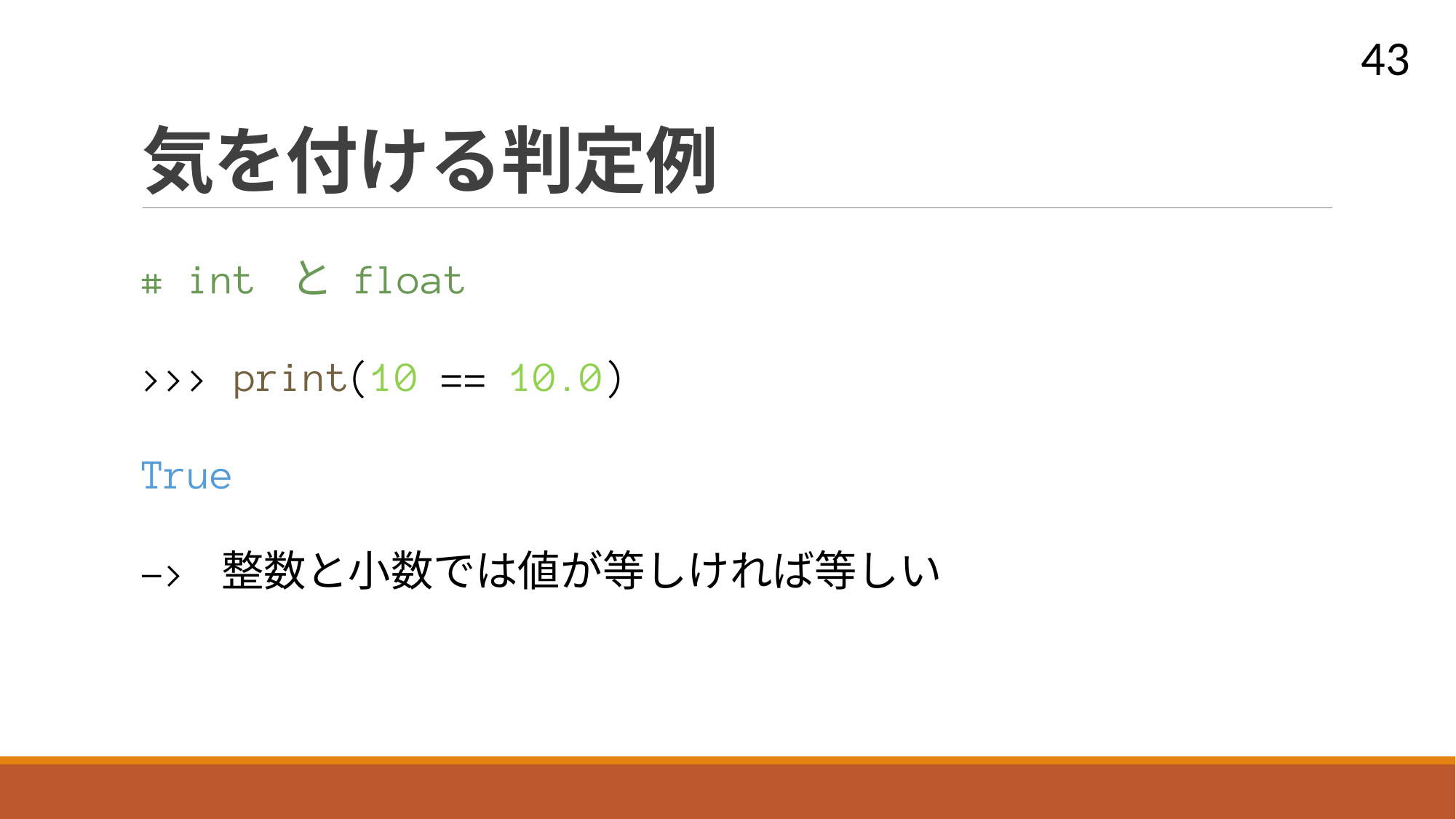

# 気を付ける判定例
43
# int と float
>>> print(10 == 10.0)
True
-> 整数と小数では値が等しければ等しい